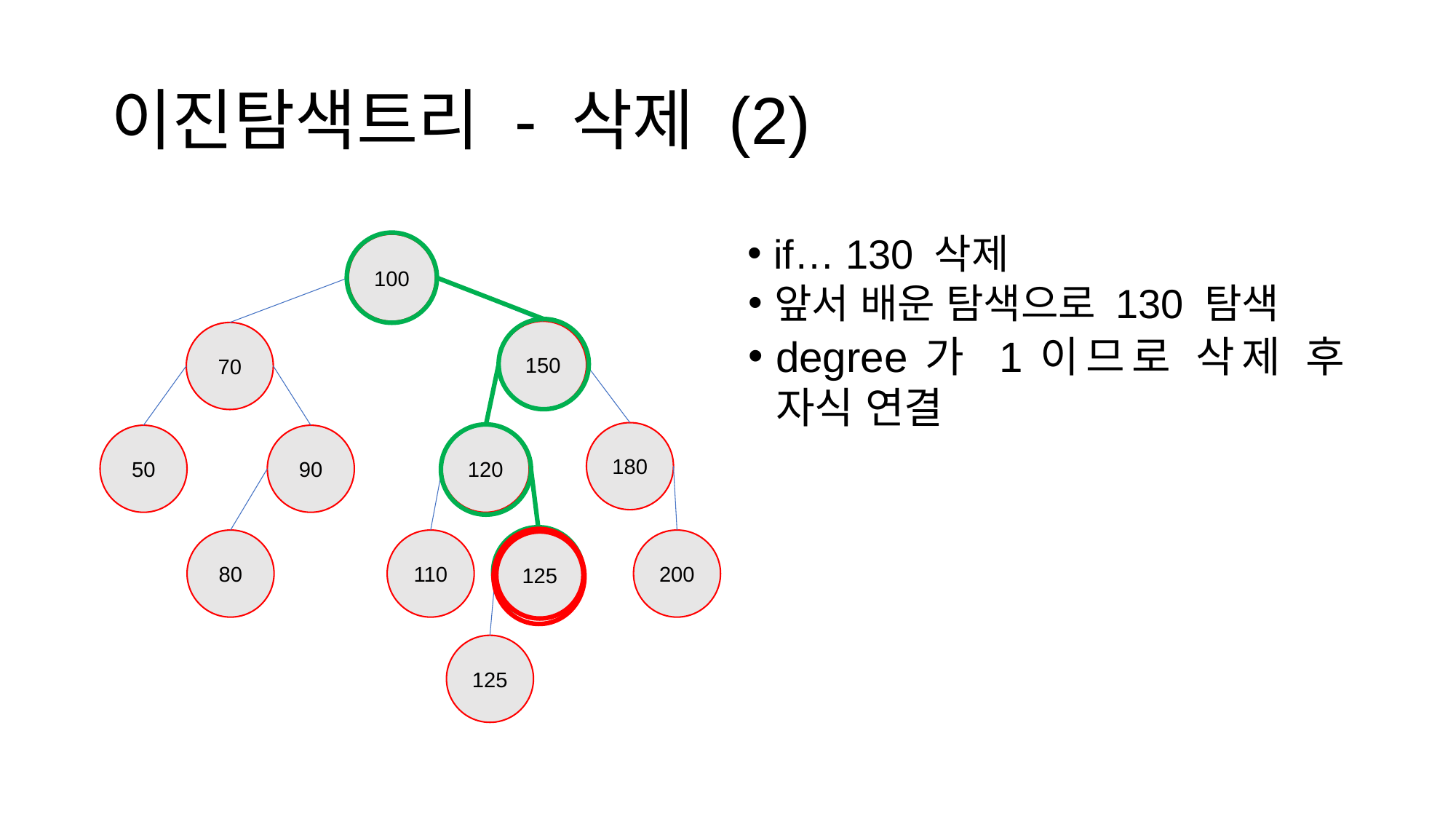

# 이진탐색트리 - 삭제 (2)
if… 130 삭제

100
앞서 배운 탐색으로 130 탐색

150
70
degree가 1이므로 삭제 후 자식 연결
180

90
120
50

130
80
110
200
125
125